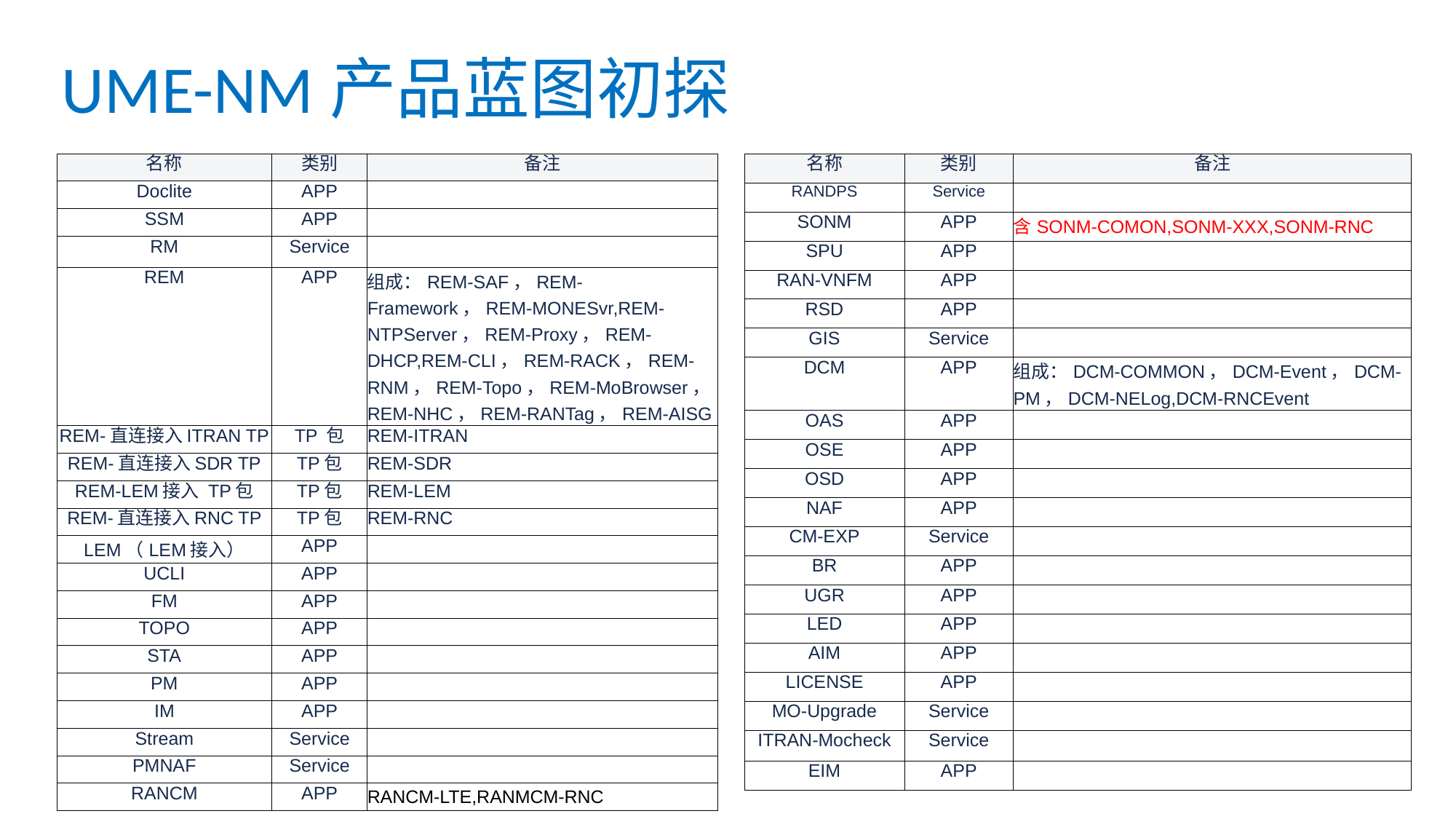

# UME-NM产品蓝图初探
| 名称 | 类别 | 备注 |
| --- | --- | --- |
| Doclite | APP |  |
| SSM | APP |  |
| RM | Service |  |
| REM | APP | 组成：REM-SAF，REM-Framework，REM-MONESvr,REM-NTPServer，REM-Proxy，REM-DHCP,REM-CLI，REM-RACK，REM-RNM，REM-Topo，REM-MoBrowser，REM-NHC，REM-RANTag，REM-AISG |
| REM-直连接入ITRAN TP | TP 包 | REM-ITRAN |
| REM-直连接入SDR TP | TP包 | REM-SDR |
| REM-LEM接入 TP包 | TP包 | REM-LEM |
| REM-直连接入RNC TP | TP包 | REM-RNC |
| LEM（LEM接入） | APP |  |
| UCLI | APP |  |
| FM | APP |  |
| TOPO | APP |  |
| STA | APP |  |
| PM | APP |  |
| IM | APP |  |
| Stream | Service |  |
| PMNAF | Service |  |
| RANCM | APP | RANCM-LTE,RANMCM-RNC |
| 名称 | 类别 | 备注 |
| --- | --- | --- |
| RANDPS | Service |  |
| SONM | APP | 含SONM-COMON,SONM-XXX,SONM-RNC |
| SPU | APP |  |
| RAN-VNFM | APP |  |
| RSD | APP |  |
| GIS | Service |  |
| DCM | APP | 组成：DCM-COMMON，DCM-Event，DCM-PM，DCM-NELog,DCM-RNCEvent |
| OAS | APP |  |
| OSE | APP |  |
| OSD | APP |  |
| NAF | APP |  |
| CM-EXP | Service |  |
| BR | APP |  |
| UGR | APP |  |
| LED | APP |  |
| AIM | APP |  |
| LICENSE | APP |  |
| MO-Upgrade | Service |  |
| ITRAN-Mocheck | Service |  |
| EIM | APP |  |